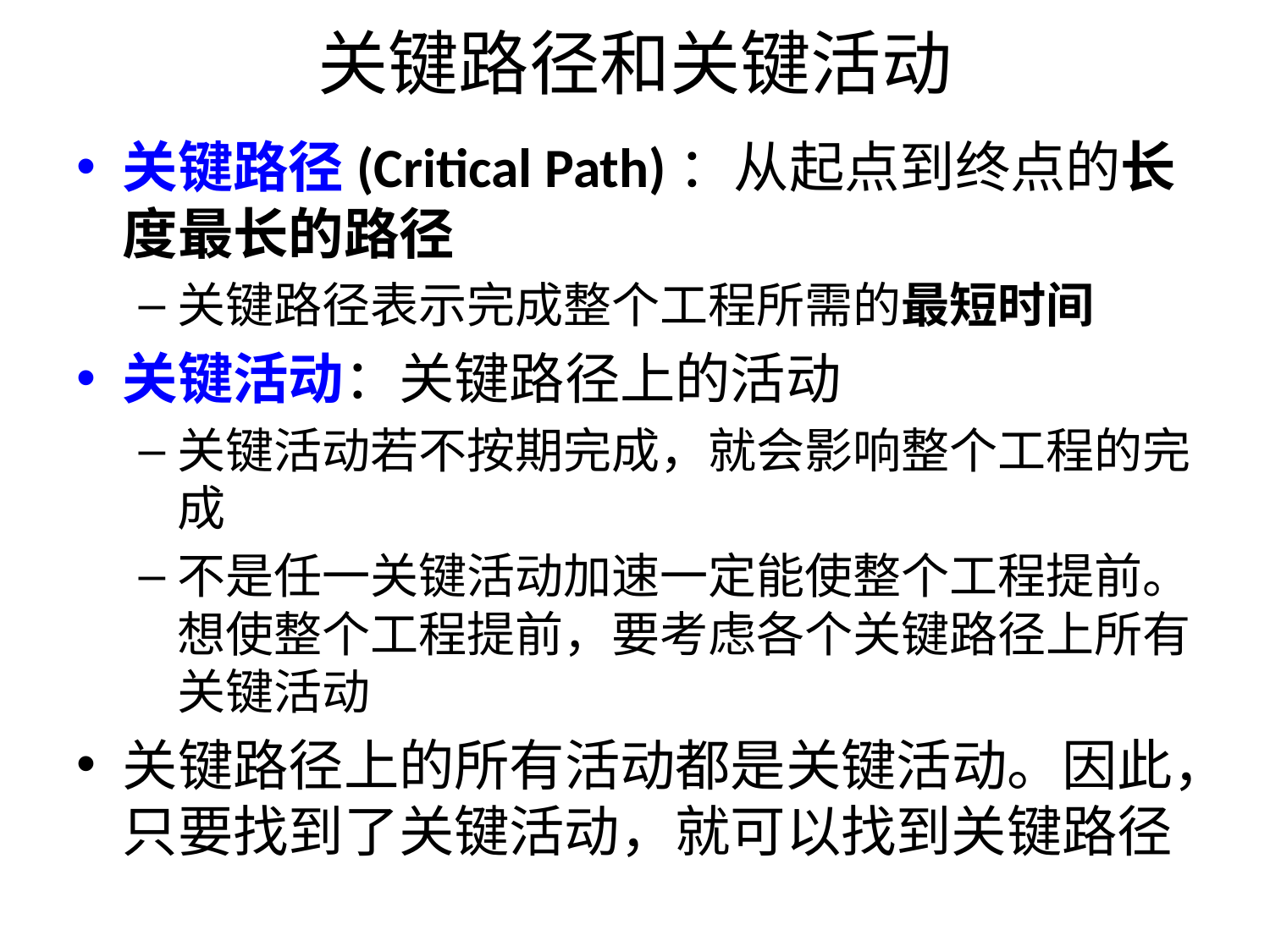

# 关键路径和关键活动
关键路径(Critical Path)：从起点到终点的长度最长的路径
关键路径表示完成整个工程所需的最短时间
关键活动：关键路径上的活动
关键活动若不按期完成，就会影响整个工程的完成
不是任一关键活动加速一定能使整个工程提前。想使整个工程提前，要考虑各个关键路径上所有关键活动
关键路径上的所有活动都是关键活动。因此，只要找到了关键活动，就可以找到关键路径